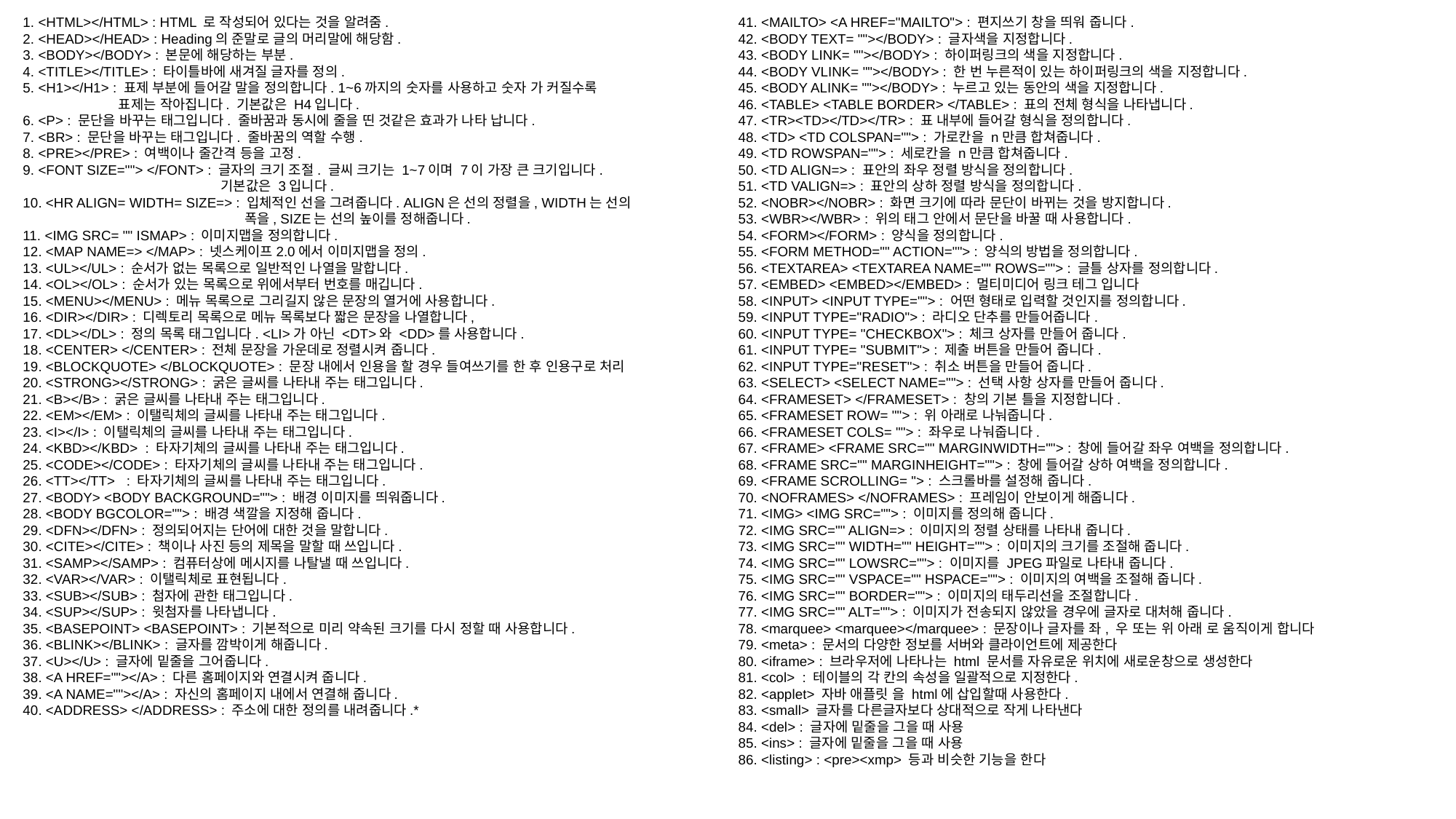

41. <MAILTO> <A HREF="MAILTO"> : 편지쓰기 창을 띄워 줍니다.
42. <BODY TEXT= ""></BODY> : 글자색을 지정합니다.
43. <BODY LINK= ""></BODY> : 하이퍼링크의 색을 지정합니다.
44. <BODY VLINK= ""></BODY> : 한 번 누른적이 있는 하이퍼링크의 색을 지정합니다.
45. <BODY ALINK= ""></BODY> : 누르고 있는 동안의 색을 지정합니다.
46. <TABLE> <TABLE BORDER> </TABLE> : 표의 전체 형식을 나타냅니다.
47. <TR><TD></TD></TR> : 표 내부에 들어갈 형식을 정의합니다.
48. <TD> <TD COLSPAN=""> : 가로칸을 n만큼 합쳐줍니다.
49. <TD ROWSPAN=""> : 세로칸을 n만큼 합쳐줍니다.
50. <TD ALIGN=> : 표안의 좌우 정렬 방식을 정의합니다.
51. <TD VALIGN=> : 표안의 상하 정렬 방식을 정의합니다.
52. <NOBR></NOBR> : 화면 크기에 따라 문단이 바뀌는 것을 방지합니다.
53. <WBR></WBR> : 위의 태그 안에서 문단을 바꿀 때 사용합니다.
54. <FORM></FORM> : 양식을 정의합니다.
55. <FORM METHOD="" ACTION=""> : 양식의 방법을 정의합니다.
56. <TEXTAREA> <TEXTAREA NAME="" ROWS=""> : 글틀 상자를 정의합니다.
57. <EMBED> <EMBED></EMBED> : 멀티미디어 링크 테그 입니다
58. <INPUT> <INPUT TYPE=""> : 어떤 형태로 입력할 것인지를 정의합니다.
59. <INPUT TYPE="RADIO"> : 라디오 단추를 만들어줍니다.
60. <INPUT TYPE= "CHECKBOX"> : 체크 상자를 만들어 줍니다.
61. <INPUT TYPE= "SUBMIT"> : 제출 버튼을 만들어 줍니다.
62. <INPUT TYPE="RESET"> : 취소 버튼을 만들어 줍니다.
63. <SELECT> <SELECT NAME=""> : 선택 사항 상자를 만들어 줍니다.
64. <FRAMESET> </FRAMESET> : 창의 기본 틀을 지정합니다.
65. <FRAMESET ROW= ""> : 위 아래로 나눠줍니다.
66. <FRAMESET COLS= ""> : 좌우로 나눠줍니다.
67. <FRAME> <FRAME SRC="" MARGINWIDTH=""> : 창에 들어갈 좌우 여백을 정의합니다.
68. <FRAME SRC="" MARGINHEIGHT=""> : 창에 들어갈 상하 여백을 정의합니다.
69. <FRAME SCROLLING= "> : 스크롤바를 설정해 줍니다.
70. <NOFRAMES> </NOFRAMES> : 프레임이 안보이게 해줍니다.
71. <IMG> <IMG SRC=""> : 이미지를 정의해 줍니다.
72. <IMG SRC="" ALIGN=> : 이미지의 정렬 상태를 나타내 줍니다.
73. <IMG SRC="" WIDTH="" HEIGHT=""> : 이미지의 크기를 조절해 줍니다.
74. <IMG SRC="" LOWSRC=""> : 이미지를 JPEG파일로 나타내 줍니다.
75. <IMG SRC="" VSPACE="" HSPACE=""> : 이미지의 여백을 조절해 줍니다.
76. <IMG SRC="" BORDER=""> : 이미지의 태두리선을 조절합니다.
77. <IMG SRC="" ALT=""> : 이미지가 전송되지 않았을 경우에 글자로 대처해 줍니다.
78. <marquee> <marquee></marquee> : 문장이나 글자를 좌, 우 또는 위 아래 로 움직이게 합니다
79. <meta> : 문서의 다양한 정보를 서버와 클라이언트에 제공한다
80. <iframe> : 브라우저에 나타나는 html 문서를 자유로운 위치에 새로운창으로 생성한다
81. <col>  : 테이블의 각 칸의 속성을 일괄적으로 지정한다.
82. <applet> 자바 애플릿 을 html에 삽입할때 사용한다.
83. <small> 글자를 다른글자보다 상대적으로 작게 나타낸다
84. <del> : 글자에 밑줄을 그을 때 사용
85. <ins> : 글자에 밑줄을 그을 때 사용
86. <listing> : <pre><xmp> 등과 비슷한 기능을 한다
1. <HTML></HTML> : HTML 로 작성되어 있다는 것을 알려줌.
2. <HEAD></HEAD> : Heading의 준말로 글의 머리말에 해당함.
3. <BODY></BODY> : 본문에 해당하는 부분.
4. <TITLE></TITLE> : 타이틀바에 새겨질 글자를 정의.
5. <H1></H1> : 표제 부분에 들어갈 말을 정의합니다. 1~6까지의 숫자를 사용하고 숫자 가 커질수록
                         표제는 작아집니다. 기본값은 H4입니다.
6. <P> : 문단을 바꾸는 태그입니다. 줄바꿈과 동시에 줄을 띤 것같은 효과가 나타 납니다.
7. <BR> : 문단을 바꾸는 태그입니다. 줄바꿈의 역할 수행.
8. <PRE></PRE> : 여백이나 줄간격 등을 고정.
9. <FONT SIZE=""> </FONT> : 글자의 크기 조절. 글씨 크기는 1~7이며 7이 가장 큰 크기입니다.
                                                   기본값은 3입니다.
10. <HR ALIGN= WIDTH= SIZE=> : 입체적인 선을 그려줍니다. ALIGN은 선의 정렬을, WIDTH는 선의
                                                          폭을, SIZE는 선의 높이를 정해줍니다.
11. <IMG SRC= "" ISMAP> : 이미지맵을 정의합니다.
12. <MAP NAME=> </MAP> : 넷스케이프2.0에서 이미지맵을 정의.
13. <UL></UL> : 순서가 없는 목록으로 일반적인 나열을 말합니다.
14. <OL></OL> : 순서가 있는 목록으로 위에서부터 번호를 매깁니다.
15. <MENU></MENU> : 메뉴 목록으로 그리길지 않은 문장의 열거에 사용합니다.
16. <DIR></DIR> : 디렉토리 목록으로 메뉴 목록보다 짧은 문장을 나열합니다,
17. <DL></DL> : 정의 목록 태그입니다. <LI>가 아닌 <DT>와 <DD>를 사용합니다.
18. <CENTER> </CENTER> : 전체 문장을 가운데로 정렬시켜 줍니다.
19. <BLOCKQUOTE> </BLOCKQUOTE> : 문장 내에서 인용을 할 경우 들여쓰기를 한 후 인용구로 처리
20. <STRONG></STRONG> : 굵은 글씨를 나타내 주는 태그입니다.
21. <B></B> : 굵은 글씨를 나타내 주는 태그입니다.
22. <EM></EM> : 이탤릭체의 글씨를 나타내 주는 태그입니다.
23. <I></I> : 이탤릭체의 글씨를 나타내 주는 태그입니다.
24. <KBD></KBD>  : 타자기체의 글씨를 나타내 주는 태그입니다.
25. <CODE></CODE> : 타자기체의 글씨를 나타내 주는 태그입니다.
26. <TT></TT>   : 타자기체의 글씨를 나타내 주는 태그입니다.
27. <BODY> <BODY BACKGROUND=""> : 배경 이미지를 띄워줍니다.
28. <BODY BGCOLOR=""> : 배경 색깔을 지정해 줍니다.
29. <DFN></DFN> : 정의되어지는 단어에 대한 것을 말합니다.
30. <CITE></CITE> : 책이나 사진 등의 제목을 말할 때 쓰입니다.
31. <SAMP></SAMP> : 컴퓨터상에 메시지를 나탈낼 때 쓰입니다.
32. <VAR></VAR> : 이탤릭체로 표현됩니다.
33. <SUB></SUB> : 첨자에 관한 태그입니다.
34. <SUP></SUP> : 윗첨자를 나타냅니다.
35. <BASEPOINT> <BASEPOINT> : 기본적으로 미리 약속된 크기를 다시 정할 때 사용합니다.
36. <BLINK></BLINK> : 글자를 깜박이게 해줍니다.
37. <U></U> : 글자에 밑줄을 그어줍니다.
38. <A HREF=""></A> : 다른 홈페이지와 연결시켜 줍니다.
39. <A NAME=""></A> : 자신의 홈페이지 내에서 연결해 줍니다.
40. <ADDRESS> </ADDRESS> : 주소에 대한 정의를 내려줍니다.*